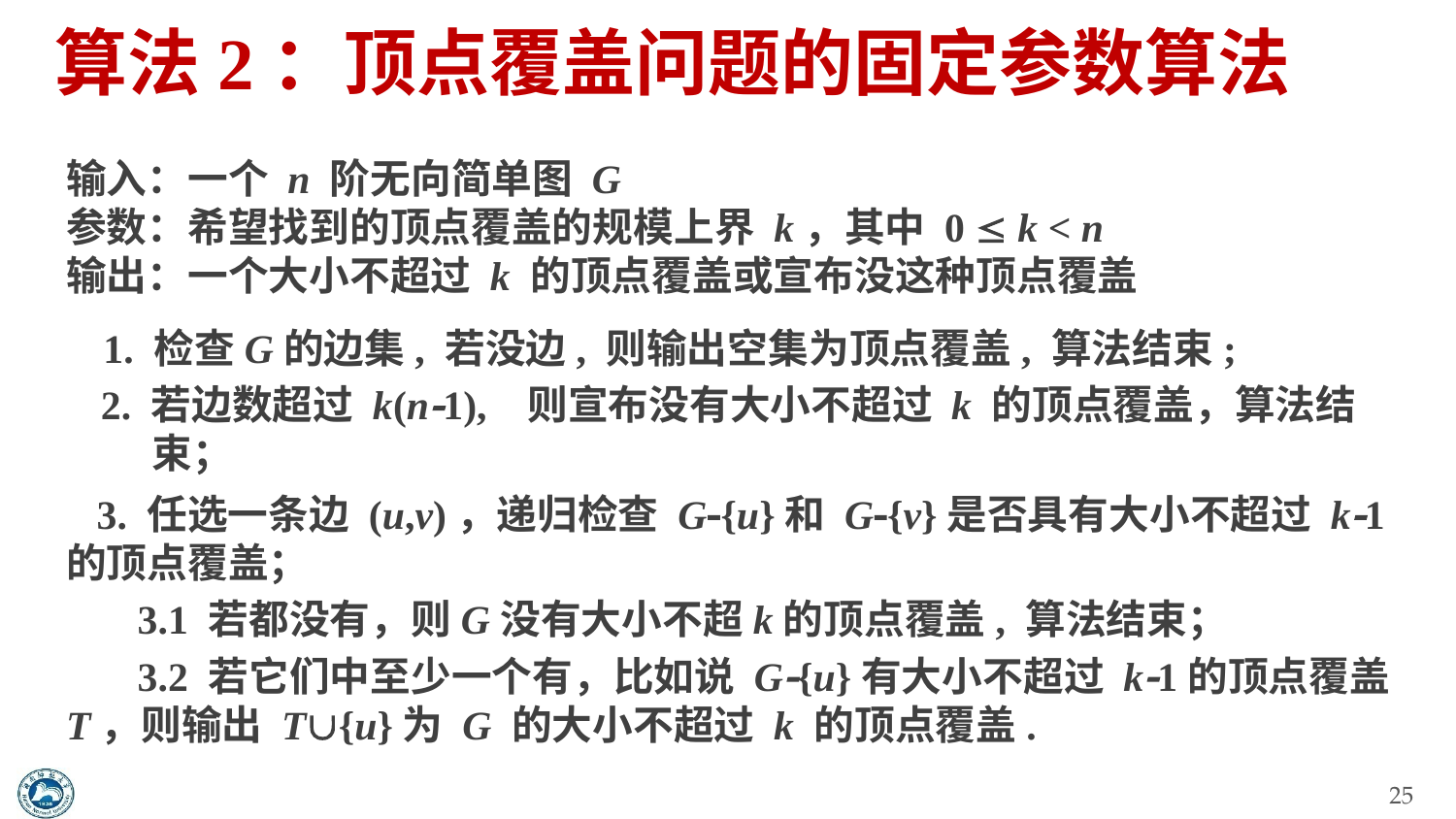

# 算法2：顶点覆盖问题的固定参数算法
输入：一个 n 阶无向简单图 G
参数：希望找到的顶点覆盖的规模上界 k，其中 0 ≤ k < n
输出：一个大小不超过 k 的顶点覆盖或宣布没这种顶点覆盖
 1. 检查G的边集, 若没边, 则输出空集为顶点覆盖, 算法结束;
   2. 若边数超过 k(n−1),   则宣布没有大小不超过 k 的顶点覆盖，算法结束；
   3. 任选一条边 (u,v)，递归检查 G−{u}和 G−{v}是否具有大小不超过 k−1 的顶点覆盖；
       3.1 若都没有，则G没有大小不超k的顶点覆盖, 算法结束；
       3.2 若它们中至少一个有，比如说 G−{u}有大小不超过 k−1的顶点覆盖T，则输出 T∪{u}为 G 的大小不超过 k 的顶点覆盖.
25